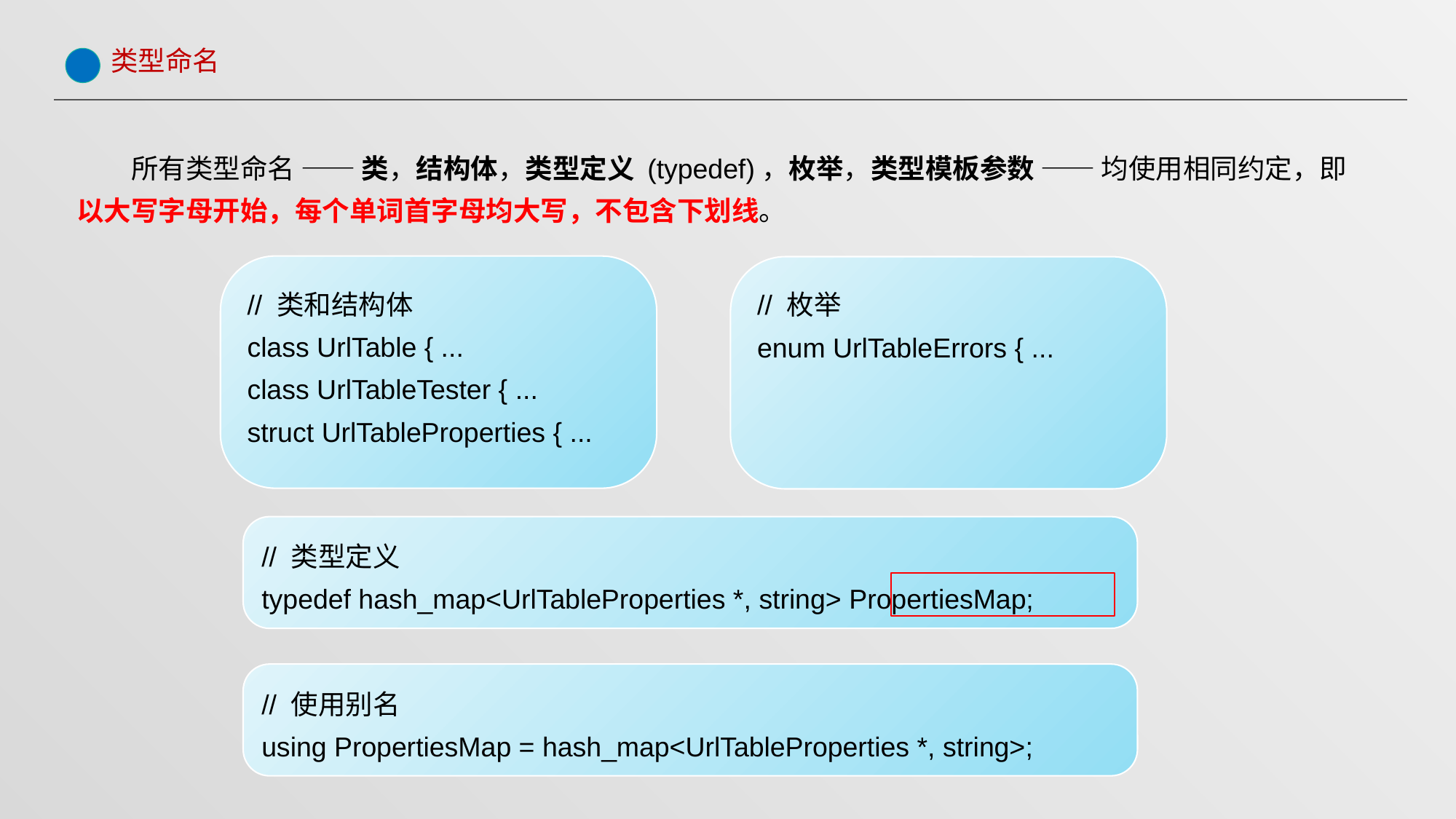

# 类型命名

所有类型命名 —— 类，结构体，类型定义 (typedef)，枚举，类型模板参数 —— 均使用相同约定，即以大写字母开始，每个单词首字母均大写，不包含下划线。
// 类和结构体
class UrlTable { ...
class UrlTableTester { ...
struct UrlTableProperties { ...

// 枚举
enum UrlTableErrors { ...
// 类型定义
typedef hash_map<UrlTableProperties *, string> PropertiesMap;

// 使用别名
using PropertiesMap = hash_map<UrlTableProperties *, string>;